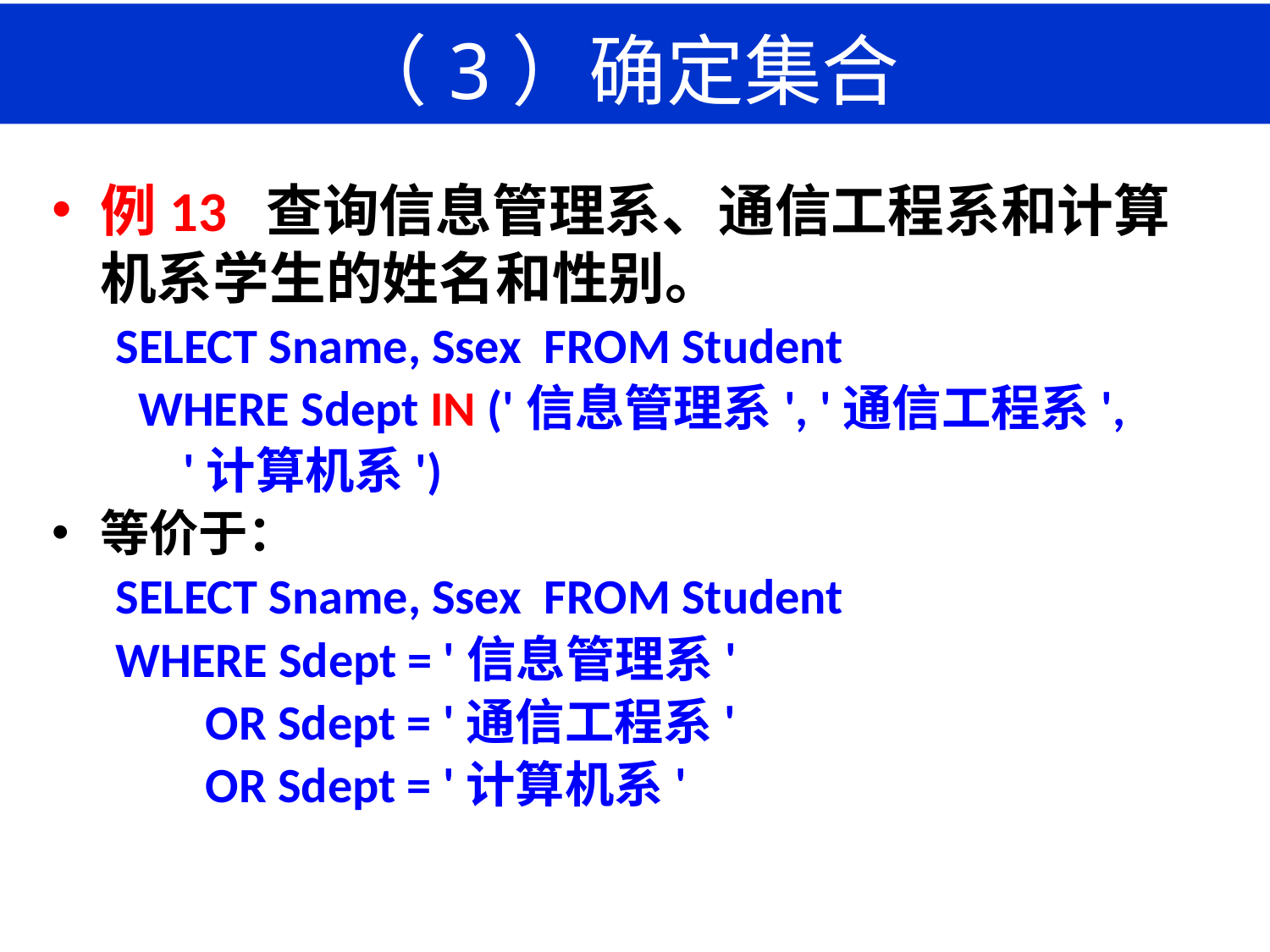

# （3）确定集合
例13  查询信息管理系、通信工程系和计算机系学生的姓名和性别。
SELECT Sname, Ssex  FROM Student
  WHERE Sdept IN ('信息管理系', '通信工程系',
      '计算机系')
等价于：
SELECT Sname, Ssex  FROM Student
WHERE Sdept = '信息管理系'
        OR Sdept = '通信工程系'
        OR Sdept = '计算机系'